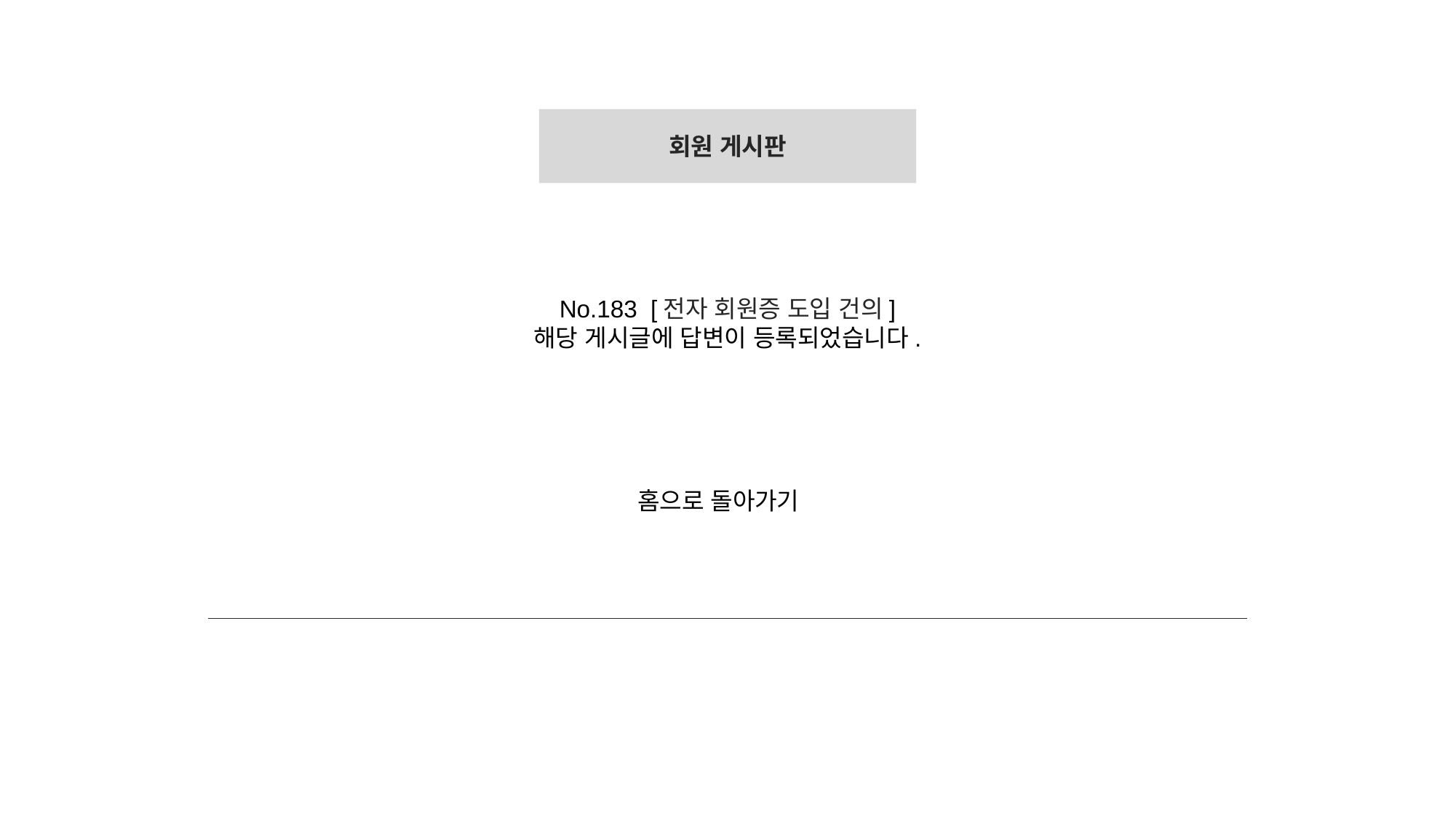

회원 게시판
No.183  [전자 회원증 도입 건의]
해당 게시글에 답변이 등록되었습니다.
홈으로 돌아가기